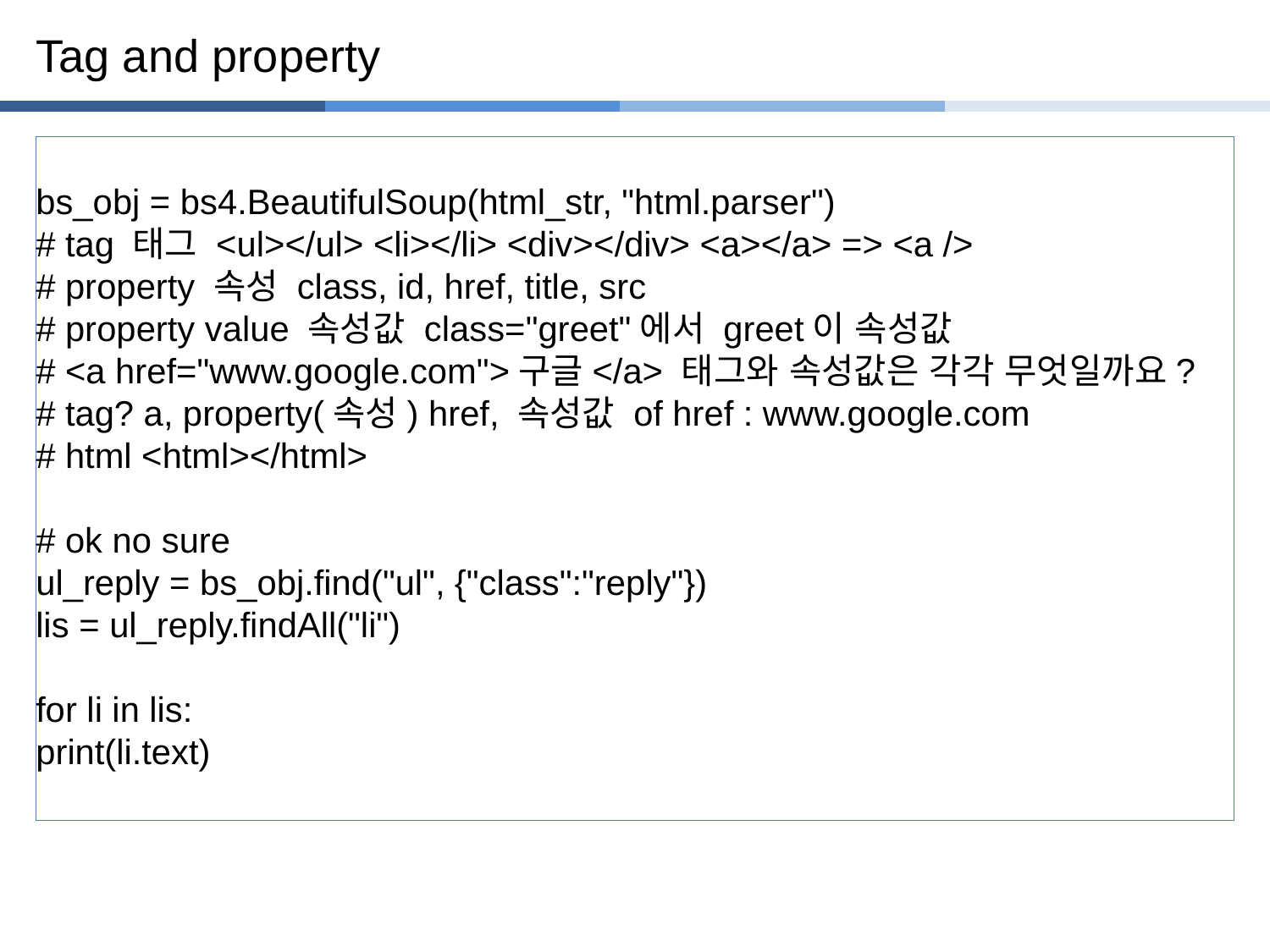

# Tag and property
bs_obj = bs4.BeautifulSoup(html_str, "html.parser")
# tag 태그 <ul></ul> <li></li> <div></div> <a></a> => <a />
# property 속성 class, id, href, title, src
# property value 속성값 class="greet"에서 greet이 속성값
# <a href="www.google.com">구글</a> 태그와 속성값은 각각 무엇일까요?
# tag? a, property(속성) href, 속성값 of href : www.google.com
# html <html></html>
# ok no sure
ul_reply = bs_obj.find("ul", {"class":"reply"})
lis = ul_reply.findAll("li")
for li in lis:
print(li.text)